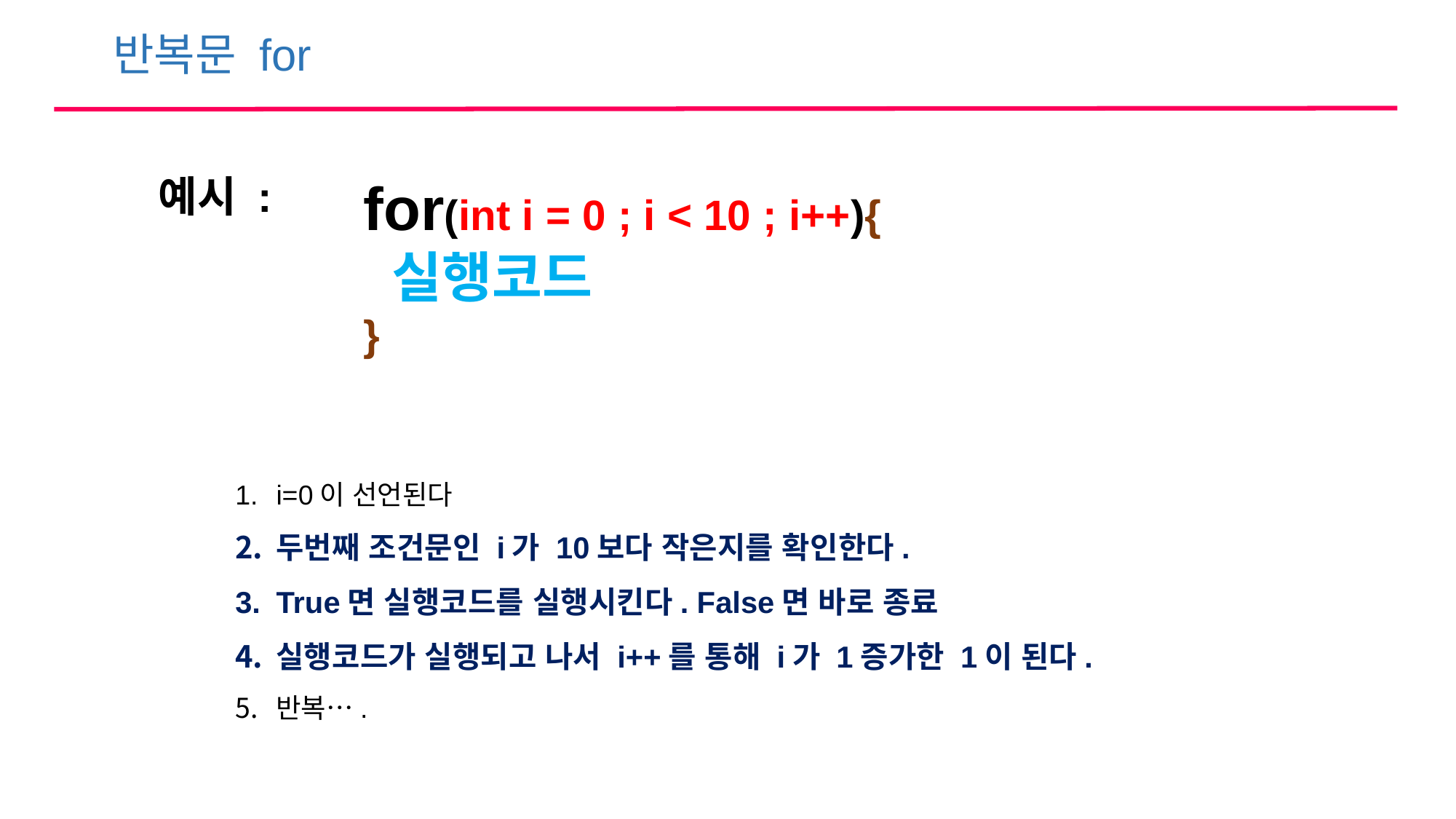

반복문 for
예시 :
for(int i = 0 ; i < 10 ; i++){
 실행코드
}
i=0이 선언된다
두번째 조건문인 i가 10보다 작은지를 확인한다.
True면 실행코드를 실행시킨다. False면 바로 종료
실행코드가 실행되고 나서 i++를 통해 i가 1증가한 1이 된다.
반복….